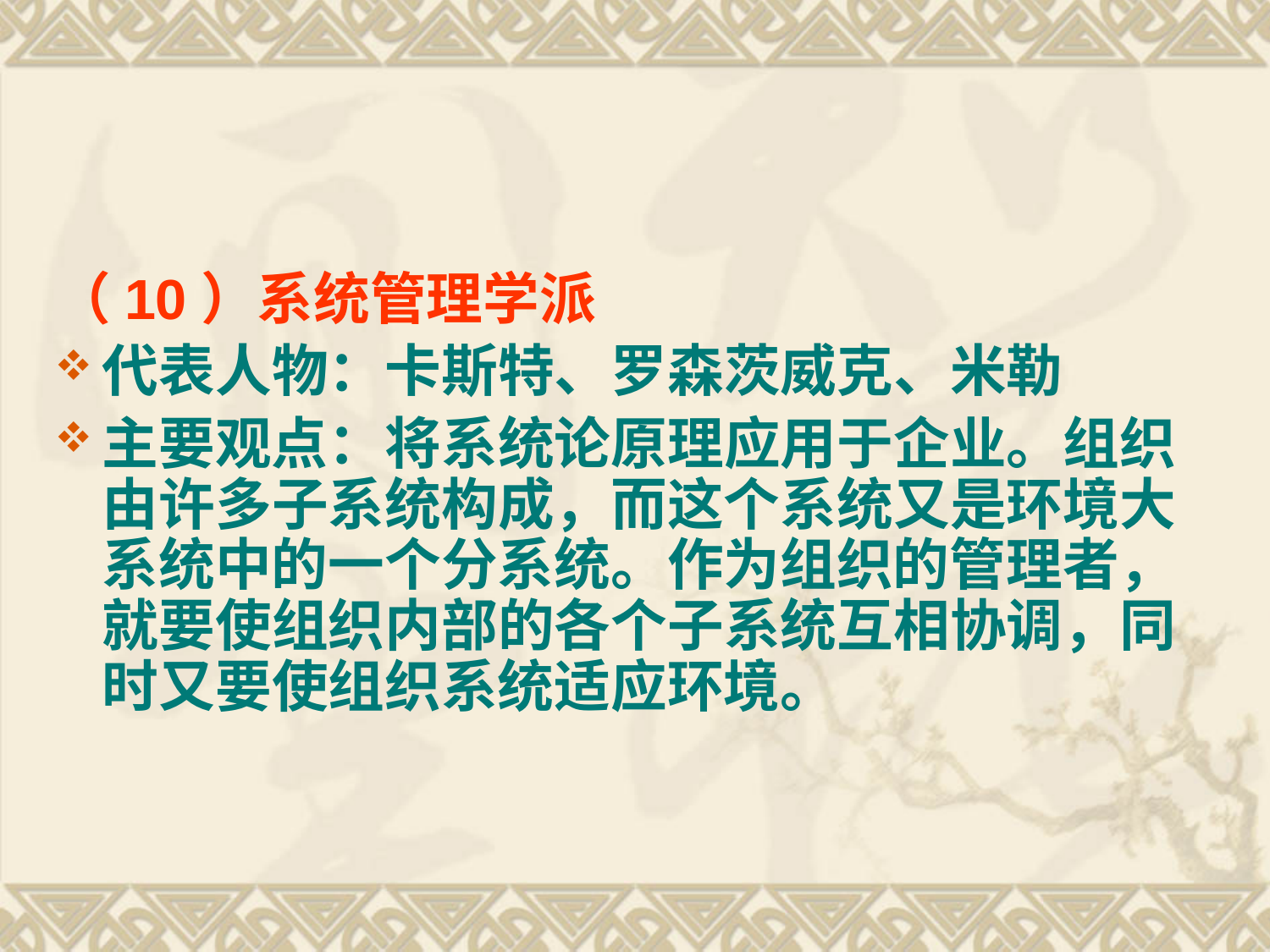

#
（10）系统管理学派
代表人物：卡斯特、罗森茨威克、米勒
主要观点：将系统论原理应用于企业。组织由许多子系统构成，而这个系统又是环境大系统中的一个分系统。作为组织的管理者，就要使组织内部的各个子系统互相协调，同时又要使组织系统适应环境。